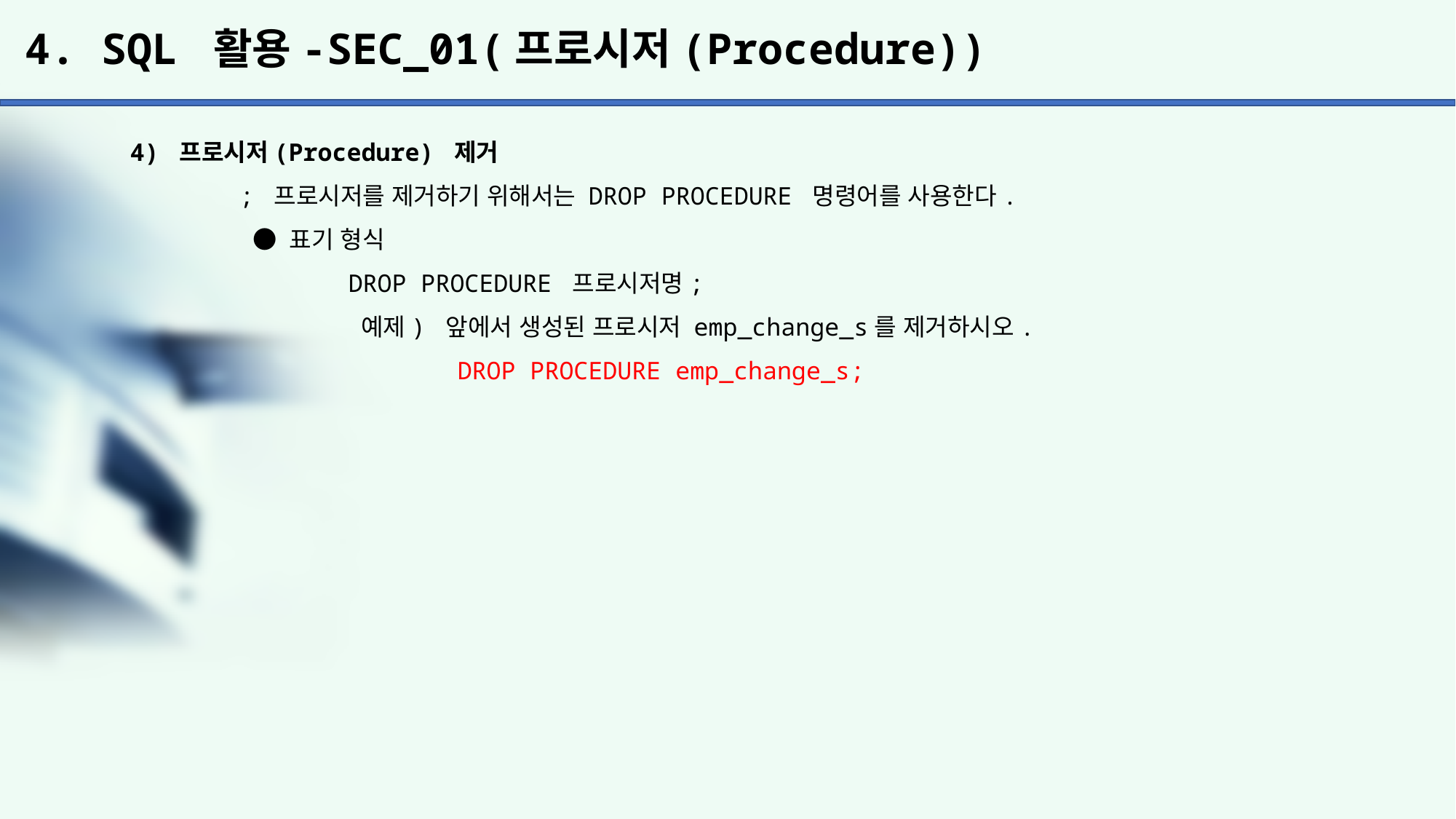

# 4. SQL 활용-SEC_01(프로시저(Procedure))
4) 프로시저(Procedure) 제거
	; 프로시저를 제거하기 위해서는 DROP PROCEDURE 명령어를 사용한다.
	  ● 표기 형식
		DROP PROCEDURE 프로시저명;
		 예제) 앞에서 생성된 프로시저 emp_change_s를 제거하시오.
			DROP PROCEDURE emp_change_s;